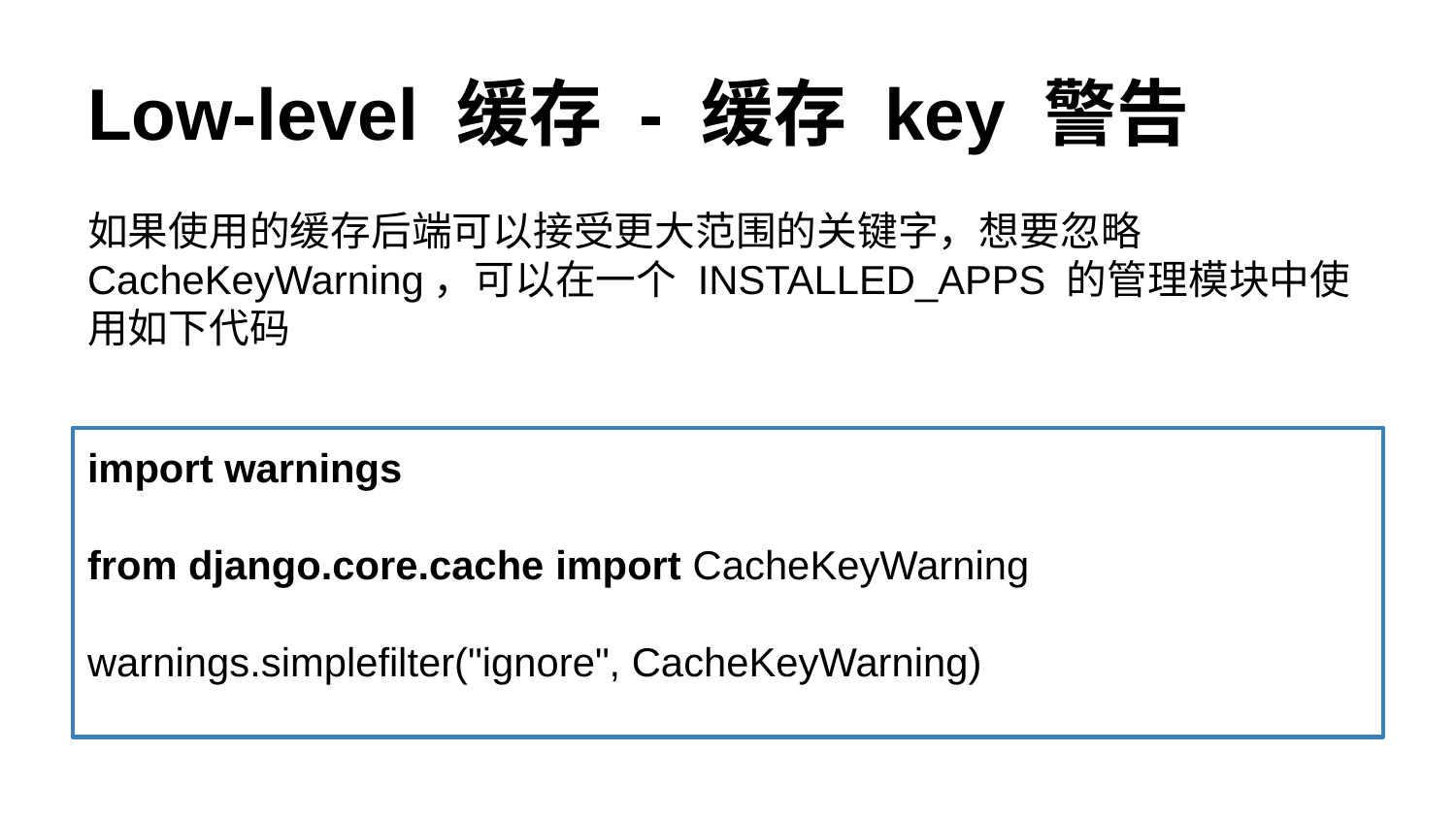

# Low-level 缓存 - 缓存 key 警告
如果使用的缓存后端可以接受更大范围的关键字，想要忽略CacheKeyWarning，可以在一个 INSTALLED_APPS 的管理模块中使用如下代码
import warnings

from django.core.cache import CacheKeyWarning

warnings.simplefilter("ignore", CacheKeyWarning)